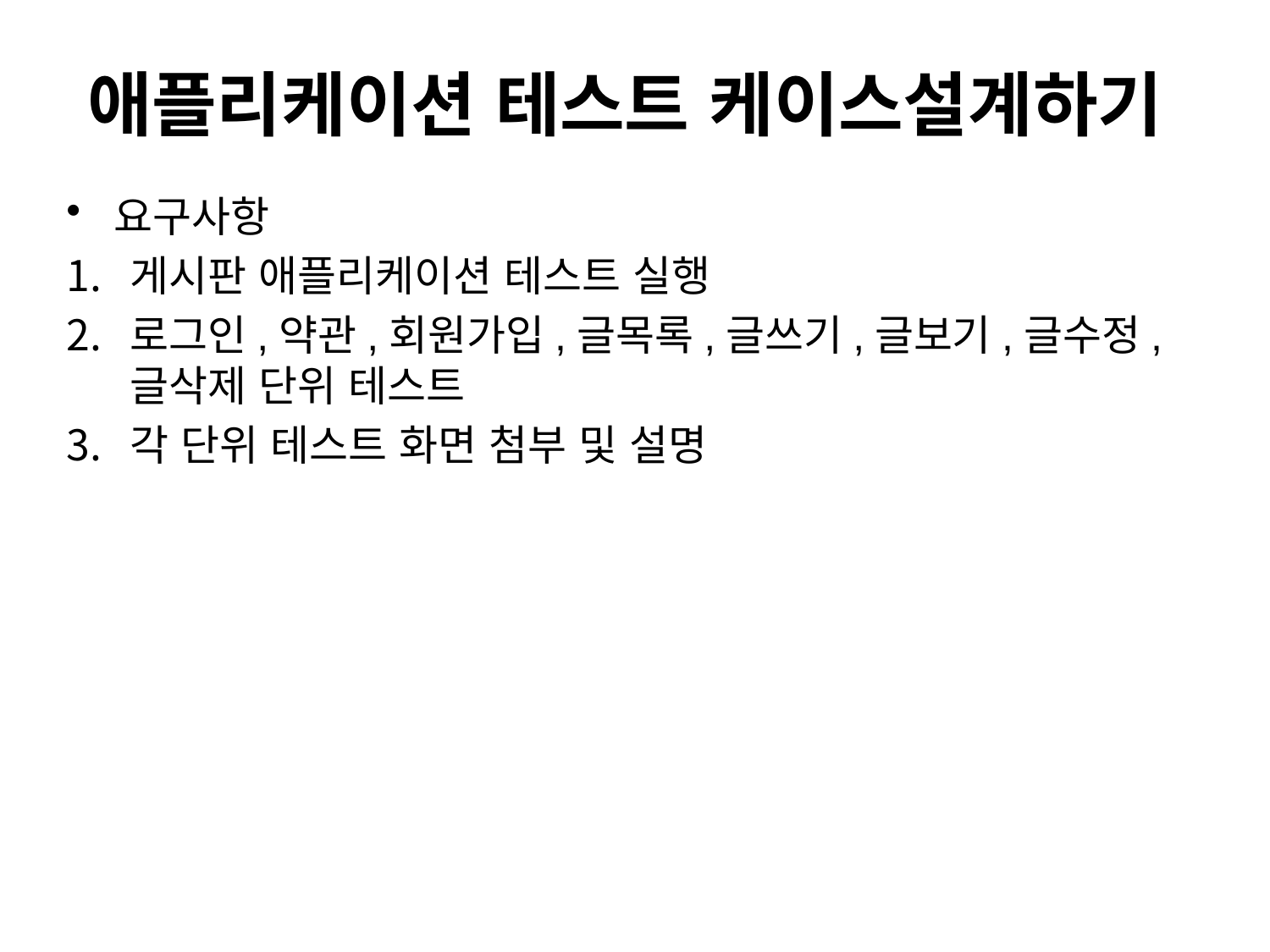

# 애플리케이션 테스트 케이스설계하기
요구사항
게시판 애플리케이션 테스트 실행
로그인,약관,회원가입,글목록,글쓰기,글보기,글수정,글삭제 단위 테스트
각 단위 테스트 화면 첨부 및 설명